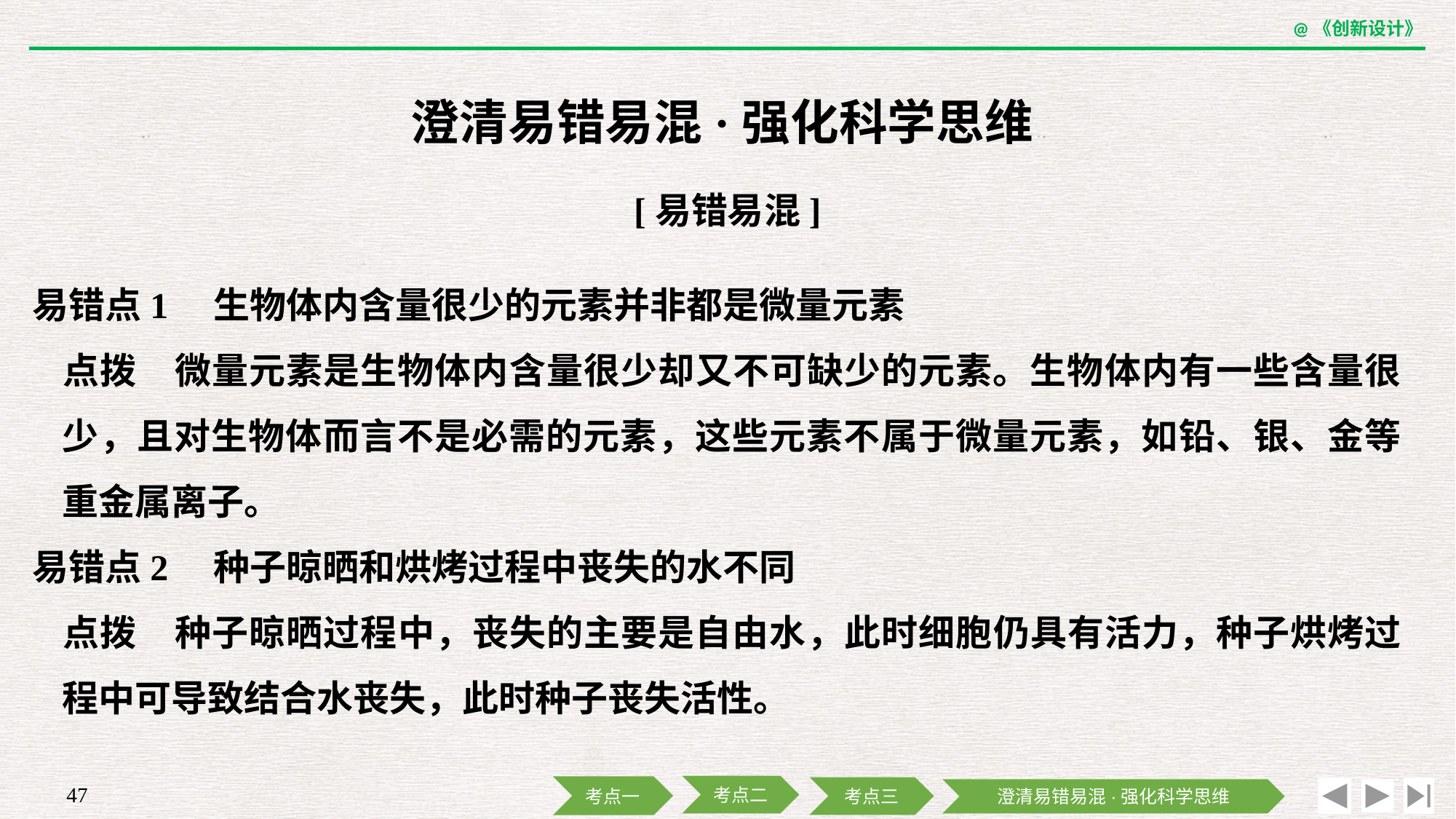

澄清易错易混·强化科学思维
[易错易混]
易错点1　生物体内含量很少的元素并非都是微量元素
	点拨　微量元素是生物体内含量很少却又不可缺少的元素。生物体内有一些含量很少，且对生物体而言不是必需的元素，这些元素不属于微量元素，如铅、银、金等重金属离子。
易错点2　种子晾晒和烘烤过程中丧失的水不同
	点拨　种子晾晒过程中，丧失的主要是自由水，此时细胞仍具有活力，种子烘烤过程中可导致结合水丧失，此时种子丧失活性。